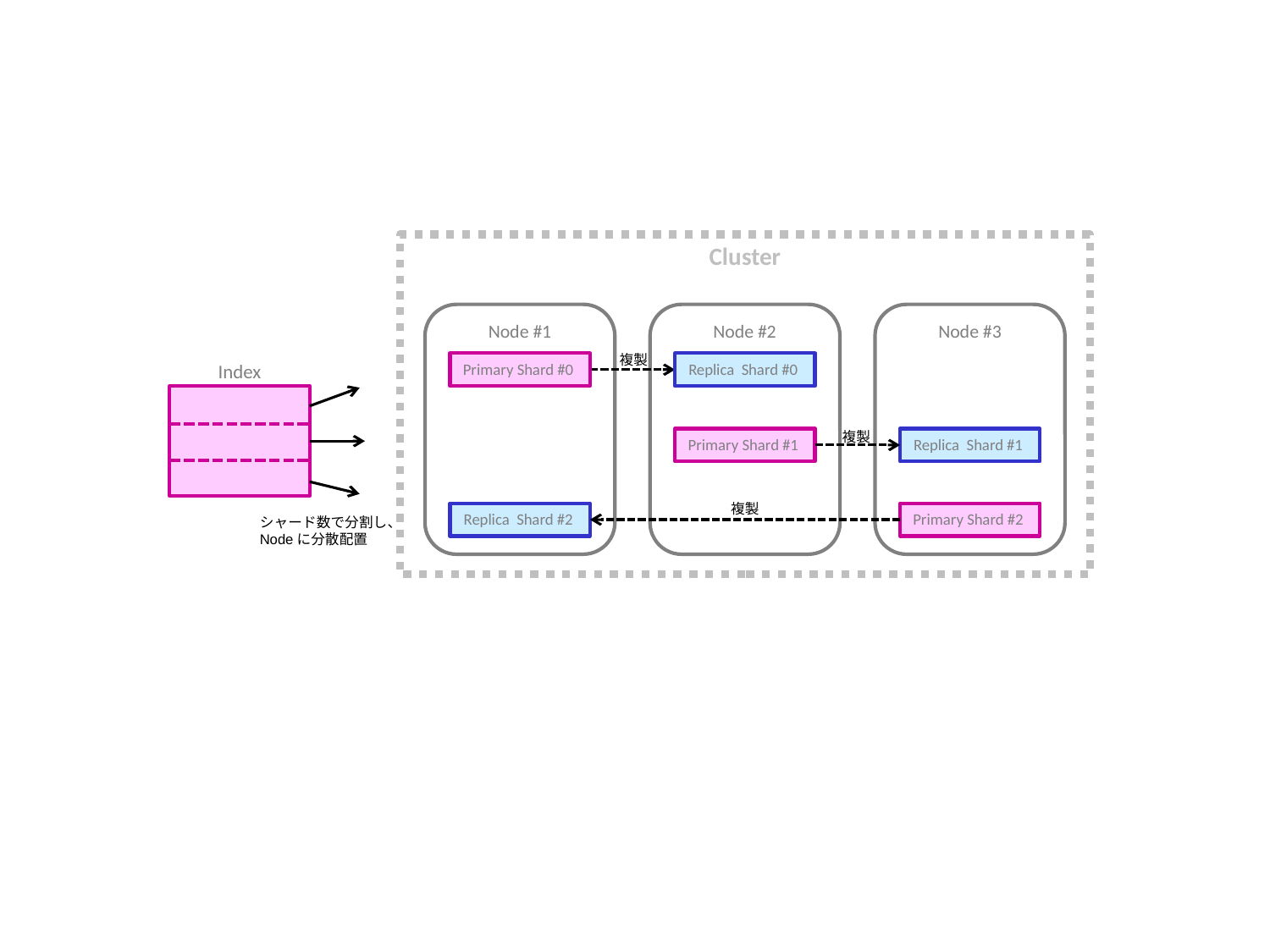

Cluster
Node #1
Node #2
Node #3
複製
Primary Shard #0
Replica  Shard #0
Index

複製
Primary Shard #1
Replica  Shard #1
複製
Replica  Shard #2
Primary Shard #2
シャード数で分割し、
Nodeに分散配置